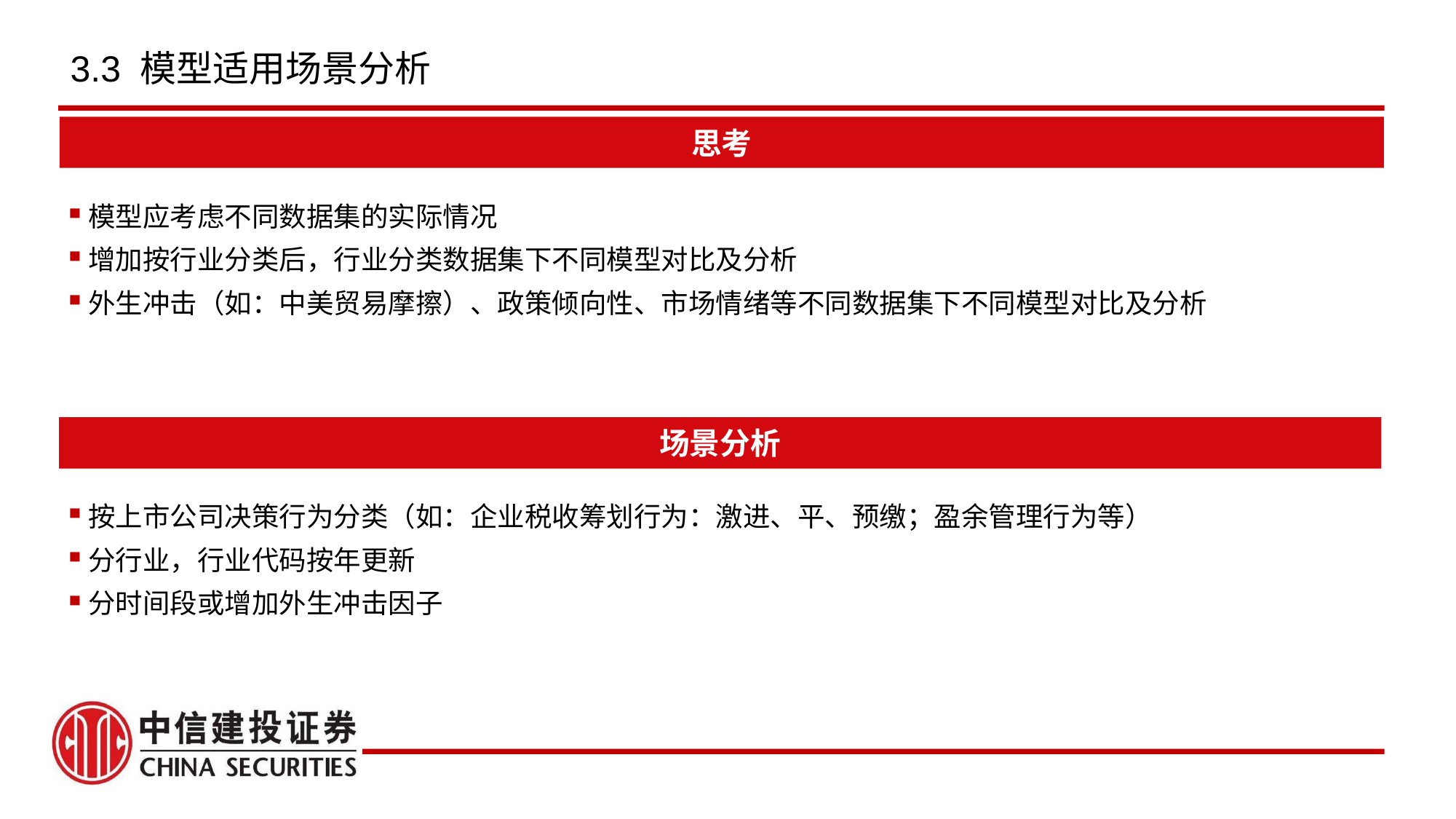

3.3 模型适用场景分析
思考
模型应考虑不同数据集的实际情况
增加按行业分类后，行业分类数据集下不同模型对比及分析
外生冲击（如：中美贸易摩擦）、政策倾向性、市场情绪等不同数据集下不同模型对比及分析
场景分析
按上市公司决策行为分类（如：企业税收筹划行为：激进、平、预缴；盈余管理行为等）
分行业，行业代码按年更新
分时间段或增加外生冲击因子